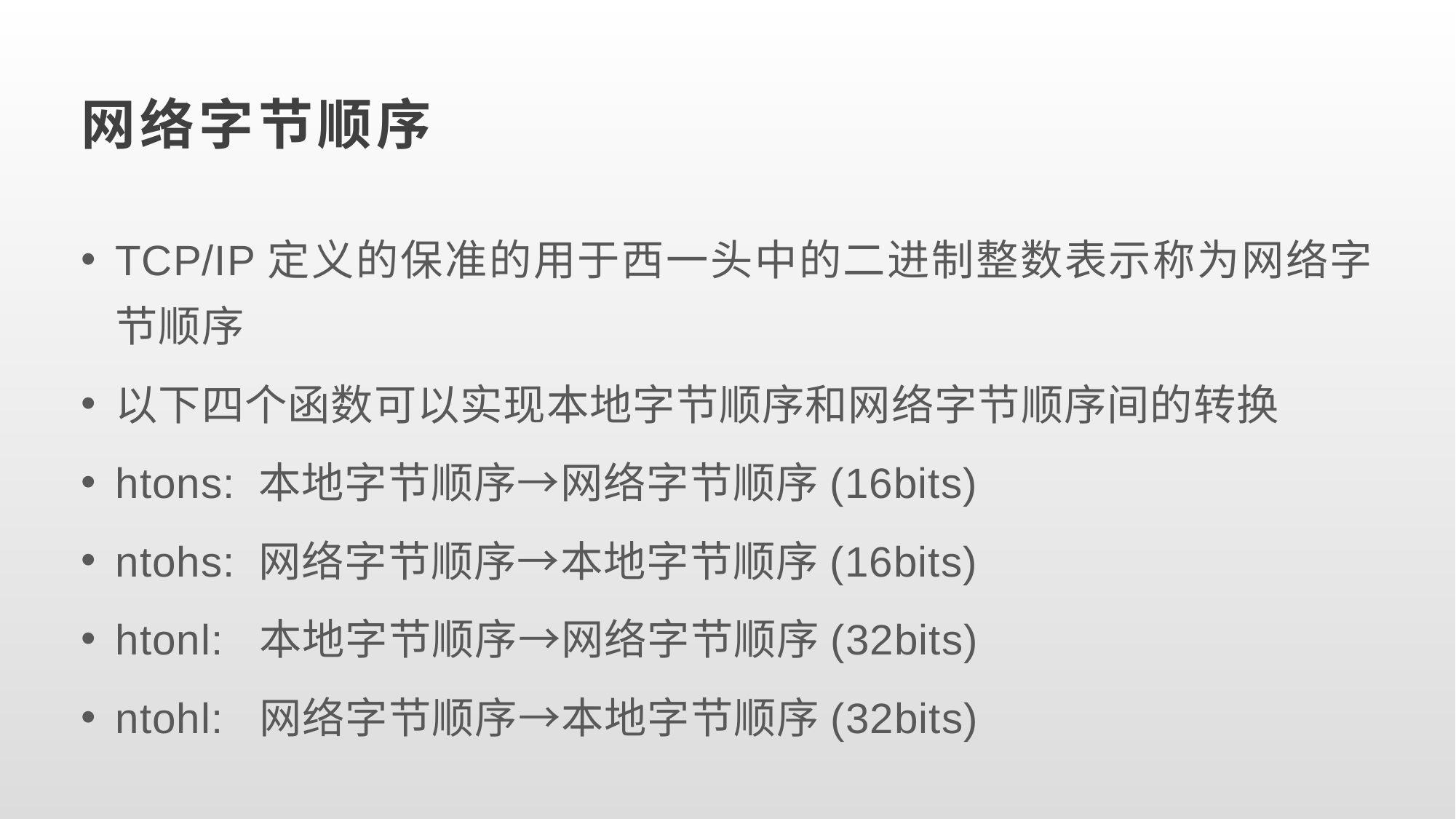

网络字节顺序
TCP/IP定义的保准的用于西一头中的二进制整数表示称为网络字节顺序
以下四个函数可以实现本地字节顺序和网络字节顺序间的转换
htons: 本地字节顺序→网络字节顺序(16bits)
ntohs: 网络字节顺序→本地字节顺序(16bits)
htonl:  本地字节顺序→网络字节顺序(32bits)
ntohl:  网络字节顺序→本地字节顺序(32bits)